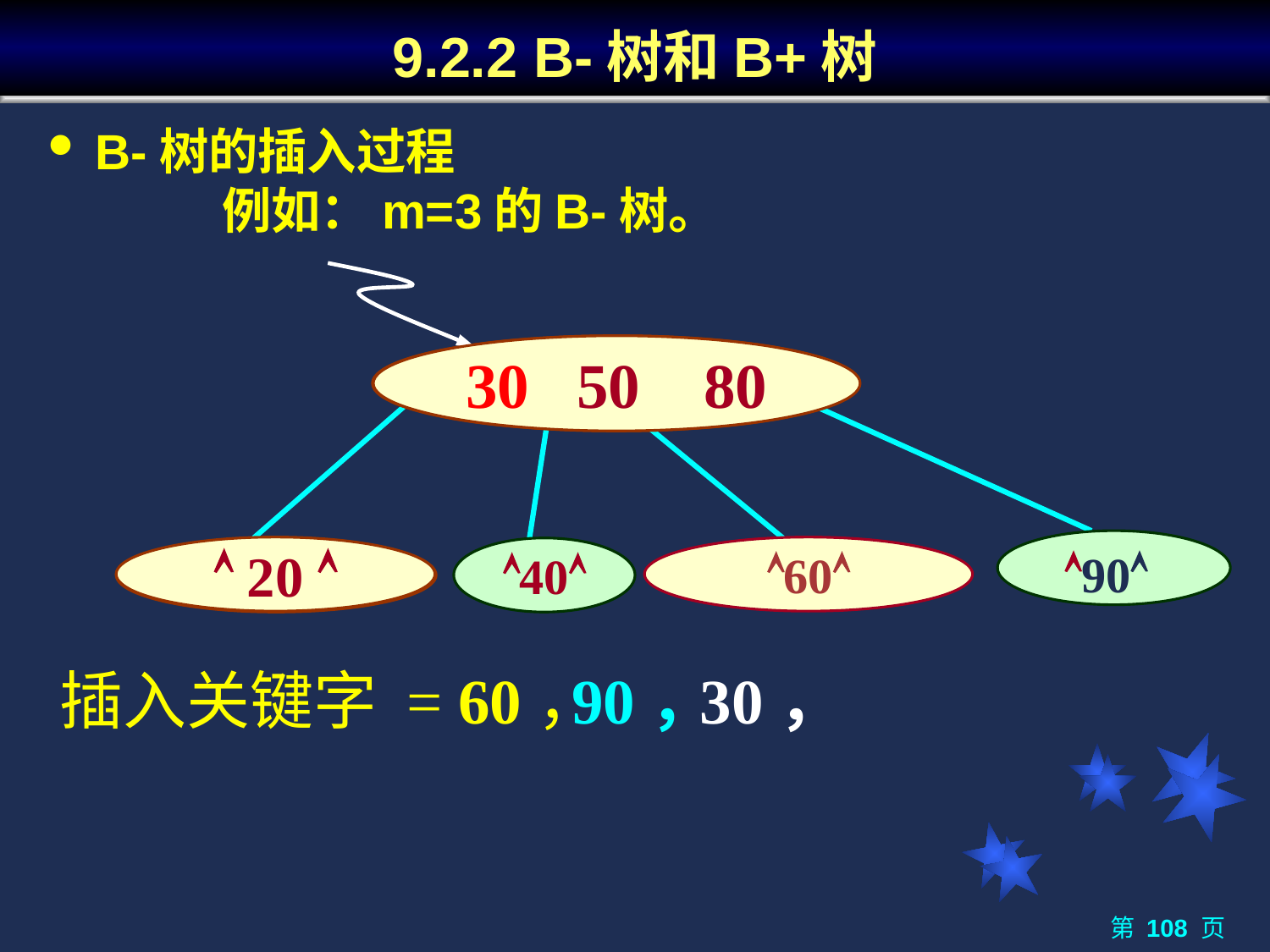

# 9.2.2 B-树和B+树
B-树的插入过程
		例如：m=3的B-树。

50    80

∧90∧
∧60∧
∧ 20 ∧ 40 ∧
插入关键字 = 60，
90，
30   50    80

∧ 20 ∧
∧40∧
30，
第 108 页